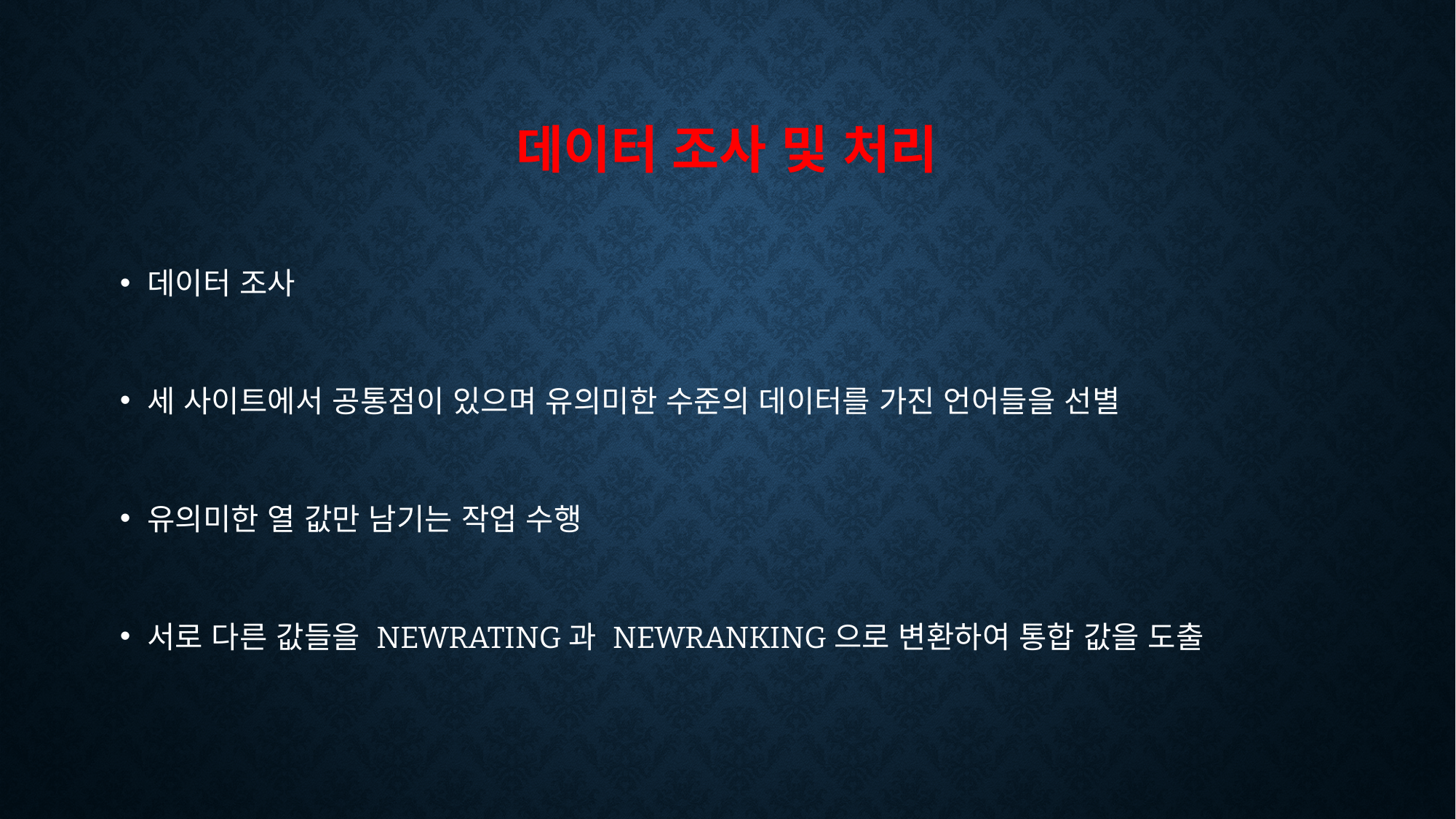

# 데이터 조사 및 처리
데이터 조사

세 사이트에서 공통점이 있으며 유의미한 수준의 데이터를 가진 언어들을 선별

유의미한 열 값만 남기는 작업 수행

서로 다른 값들을 NEWRATING과 NEWRANKING으로 변환하여 통합 값을 도출